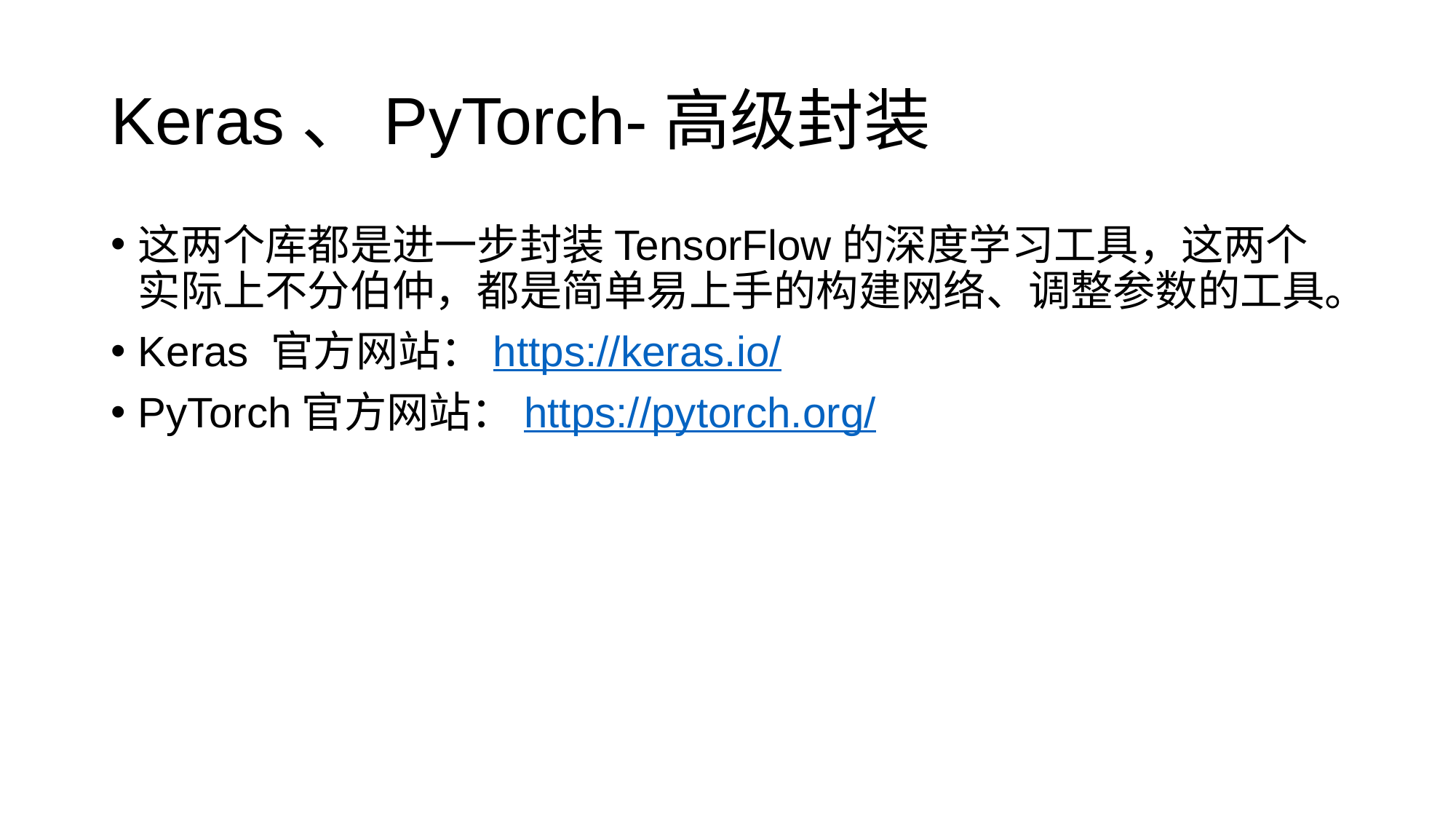

# Keras、PyTorch-高级封装
这两个库都是进一步封装TensorFlow的深度学习工具，这两个实际上不分伯仲，都是简单易上手的构建网络、调整参数的工具。
Keras 官方网站：https://keras.io/
PyTorch官方网站：https://pytorch.org/